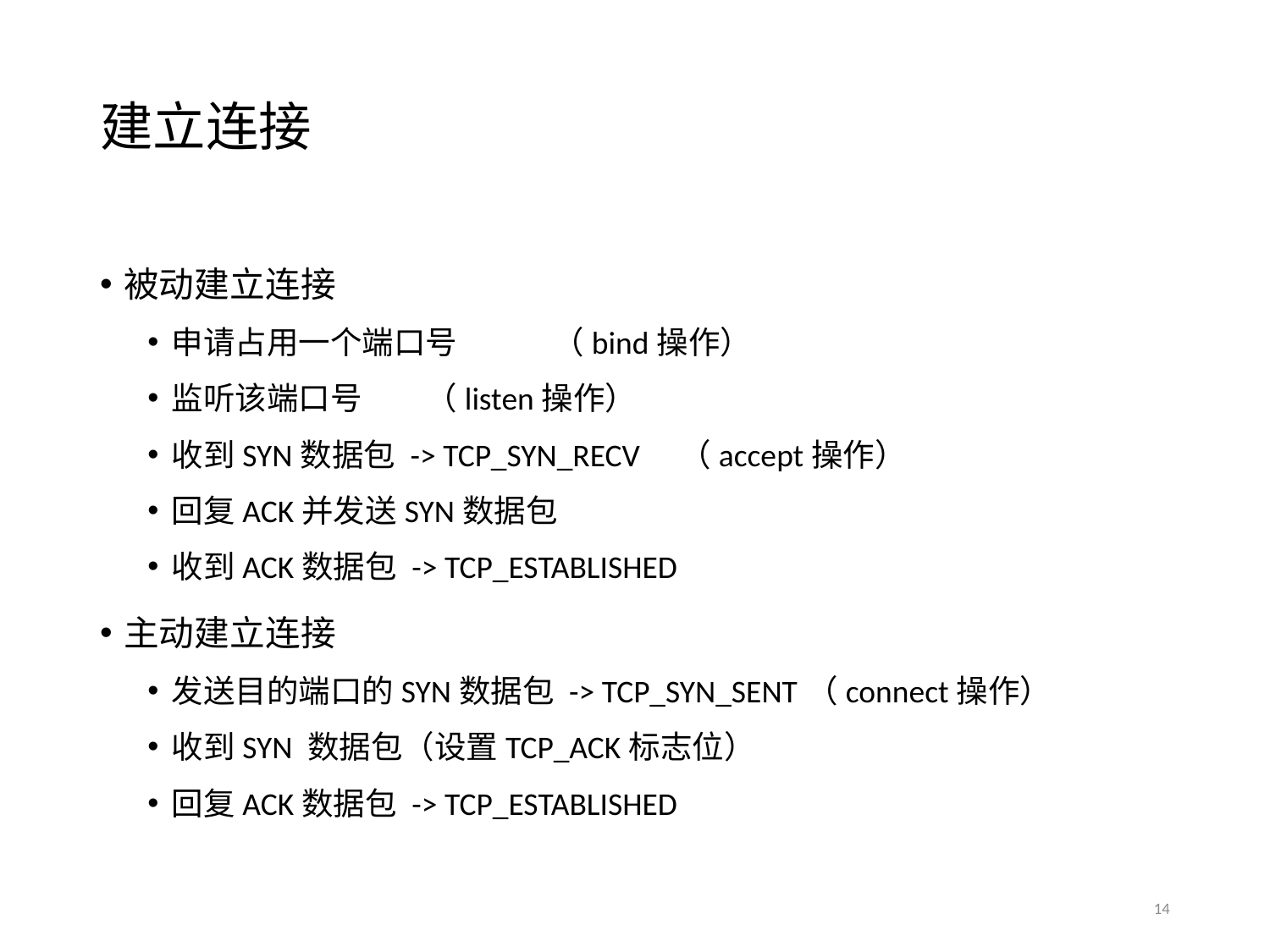

# 建立连接
被动建立连接
申请占用一个端口号	（bind操作）
监听该端口号	（listen操作）
收到SYN数据包 -> TCP_SYN_RECV	（accept操作）
回复ACK并发送SYN数据包
收到ACK数据包 -> TCP_ESTABLISHED
主动建立连接
发送目的端口的SYN数据包 -> TCP_SYN_SENT	（connect操作）
收到SYN 数据包（设置TCP_ACK标志位）
回复ACK数据包 -> TCP_ESTABLISHED

14